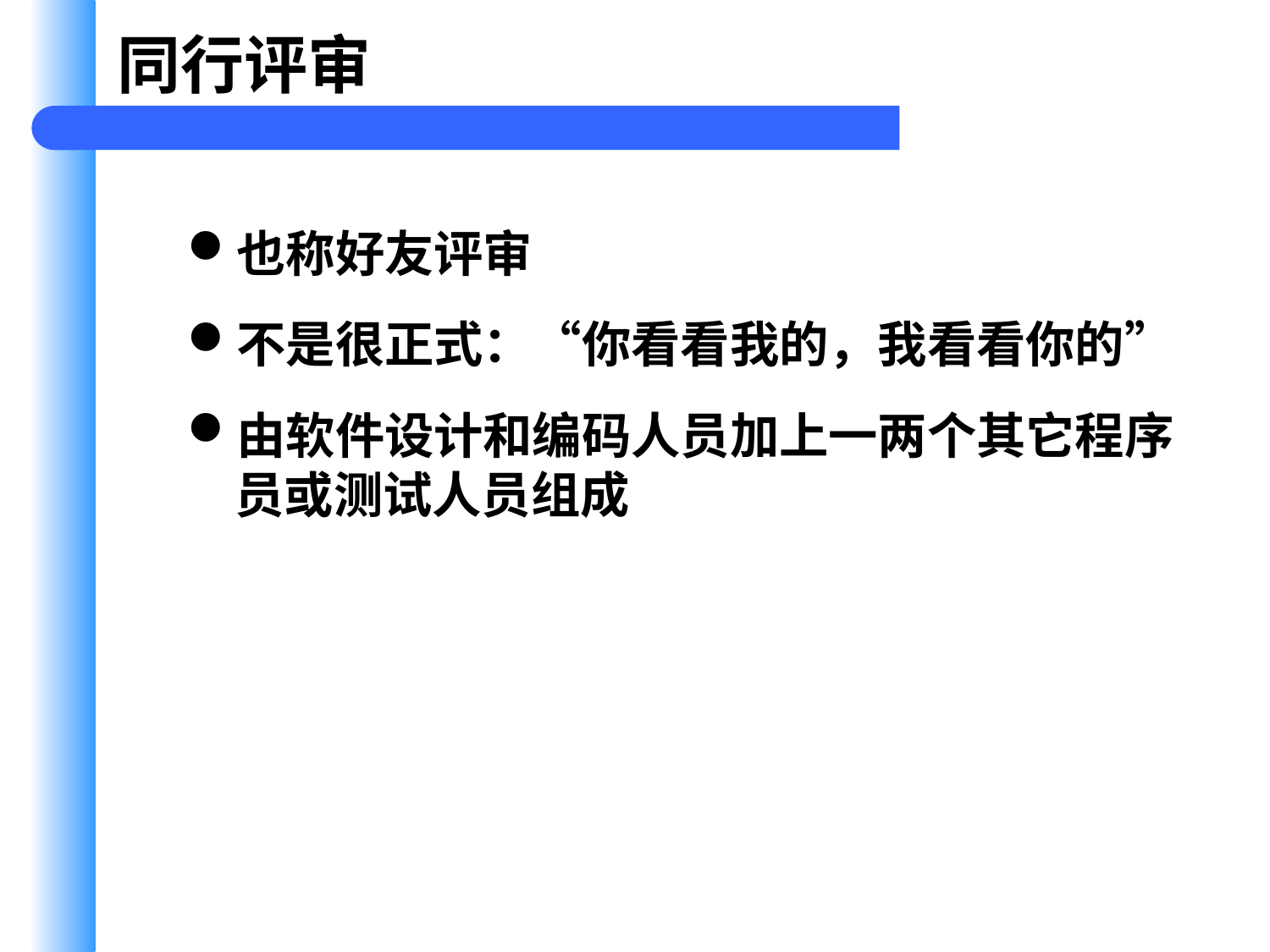

# 同行评审
也称好友评审
不是很正式：“你看看我的，我看看你的”
由软件设计和编码人员加上一两个其它程序员或测试人员组成